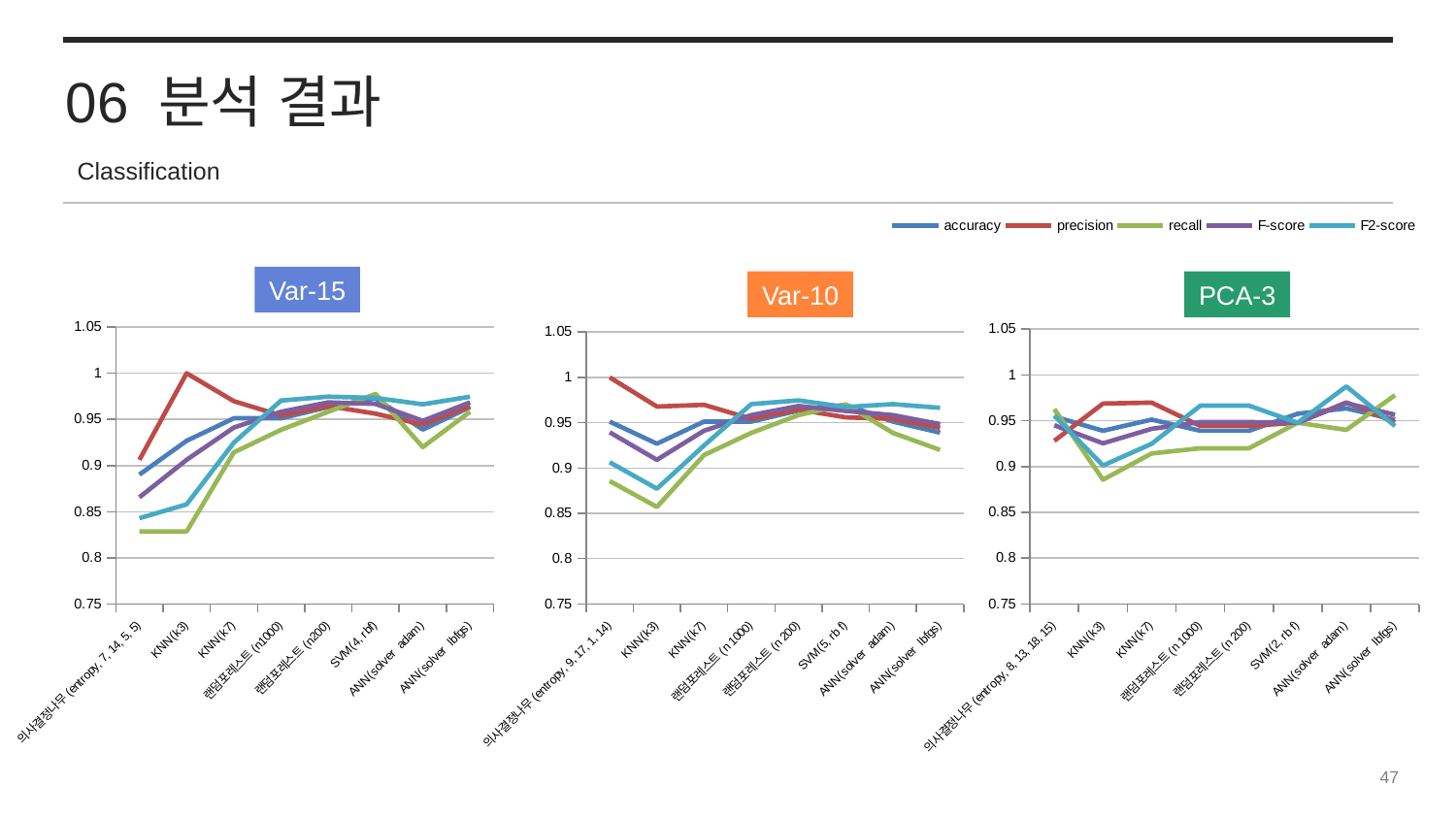

06 분석 결과
Classification

### Chart

| Category | accuracy | precision | recall | F-score | F2-score |
|---|---|---|---|---|---|
| 의사결정나무(entropy, 8, 13, 18, 15) | 0.954545454545454 | 0.928057553956835 | 0.962686567164179 | 0.945054945054945 | 0.955555555555555 |
| KNN(k3) | 0.939024390243902 | 0.96875 | 0.885714285714286 | 0.925373134328358 | 0.901162790697674 |
| KNN(k7) | 0.951219512195121 | 0.96969696969697 | 0.914285714285714 | 0.941176470588235 | 0.92485549132948 |
| 랜덤포레스트(n 1000) | 0.939024 | 0.944375 | 0.92 | 0.948454 | 0.966387 |
| 랜덤포레스트(n 200) | 0.939024 | 0.944375 | 0.92 | 0.948454 | 0.966387 |
| SVM(2, rb f) | 0.957575757575757 | 0.947761194029851 | 0.947761194029851 | 0.947761194029851 | 0.947761194029851 |
| ANN(solver  adam) | 0.963415 | 0.97 | 0.94 | 0.969072 | 0.987395 |
| ANN(solver  lbfgs) | 0.95122 | 0.948348 | 0.977778 | 0.956522 | 0.944206 |
Var-15
Var-10
PCA-3

### Chart

| Category | accuracy | precision | recall | F-score | F2-score |
|---|---|---|---|---|---|
| 의사결정나무(entropy, 7, 14, 5, 5) | 0.890244 | 0.90625 | 0.82857 | 0.86567 | 0.84302 |
| KNN(k3) | 0.926829268292683 | 1.0 | 0.828571428571429 | 0.90625 | 0.857988165680474 |
| KNN(k7) | 0.951219512195121 | 0.96969696969697 | 0.914285714285714 | 0.941176470588235 | 0.92485549132948 |
| 랜덤포레스트(n1000) | 0.95122 | 0.954236 | 0.938776 | 0.958333 | 0.970464 |
| 랜덤포레스트(n200) | 0.963415 | 0.964461 | 0.958333 | 0.968421 | 0.97464 |
| SVM(4, rbf) | 0.972727272727272 | 0.956204379562044 | 0.977611940298508 | 0.966789667896679 | 0.973254086181278 |
| ANN(solver  adam) | 0.939024 | 0.944375 | 0.92 | 0.948454 | 0.966387 |
| ANN(solver  lbfgs) | 0.963415 | 0.964461 | 0.958333 | 0.968421 | 0.974576 |

### Chart

| Category | accuracy | precision | recall | F-score | F2-score |
|---|---|---|---|---|---|
| 의사결정나무(entropy, 9, 17, 1, 14) | 0.95122 | 1.0 | 0.88571 | 0.93939 | 0.90643 |
| KNN(k3) | 0.926829268292683 | 0.967741935483871 | 0.857142857142857 | 0.909090909090909 | 0.87719298245614 |
| KNN(k7) | 0.951219512195121 | 0.96969696969697 | 0.914285714285714 | 0.941176470588235 | 0.92485549132948 |
| 랜덤포레스트(n 1000) | 0.95122 | 0.954236 | 0.938776 | 0.958333 | 0.970464 |
| 랜덤포레스트(n 200) | 0.963415 | 0.964461 | 0.958333 | 0.968421 | 0.974576 |
| SVM(5, rb f) | 0.969696969696969 | 0.955882352941177 | 0.970149253731343 | 0.962962962962963 | 0.967261904761905 |
| ANN(solver  adam) | 0.95122 | 0.954236 | 0.938776 | 0.958333 | 0.970464 |
| ANN(solver  lbfgs) | 0.939024 | 0.944375 | 0.92 | 0.948454 | 0.966387 |